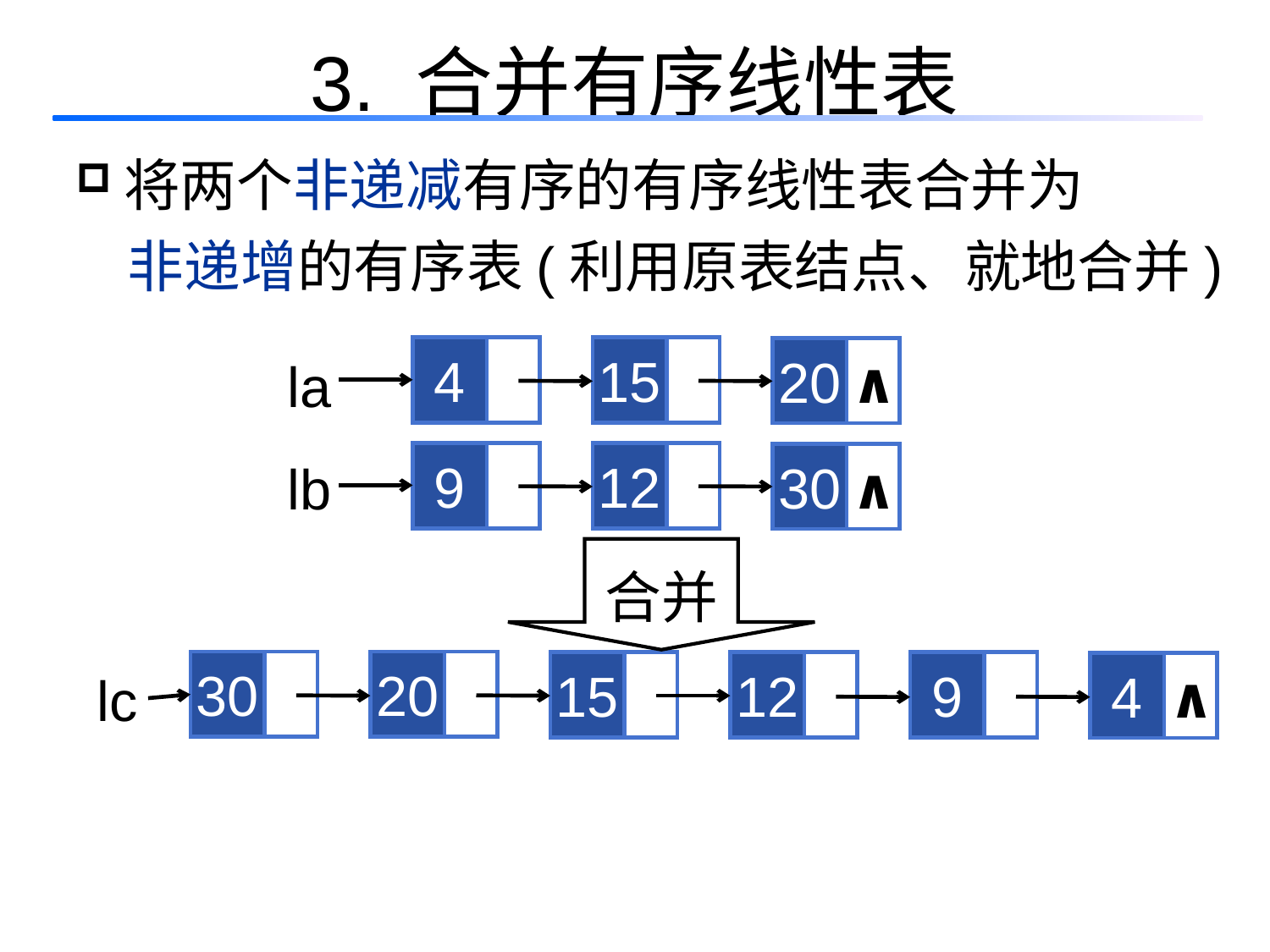

3. 合并有序线性表

将两个非递减有序的有序线性表合并为
   非递增的有序表(利用原表结点、就地合并)
la
4

15

20
 ∧
lb
9

12

30
 ∧
合并
lc
30

20

15

12

9

4
 ∧